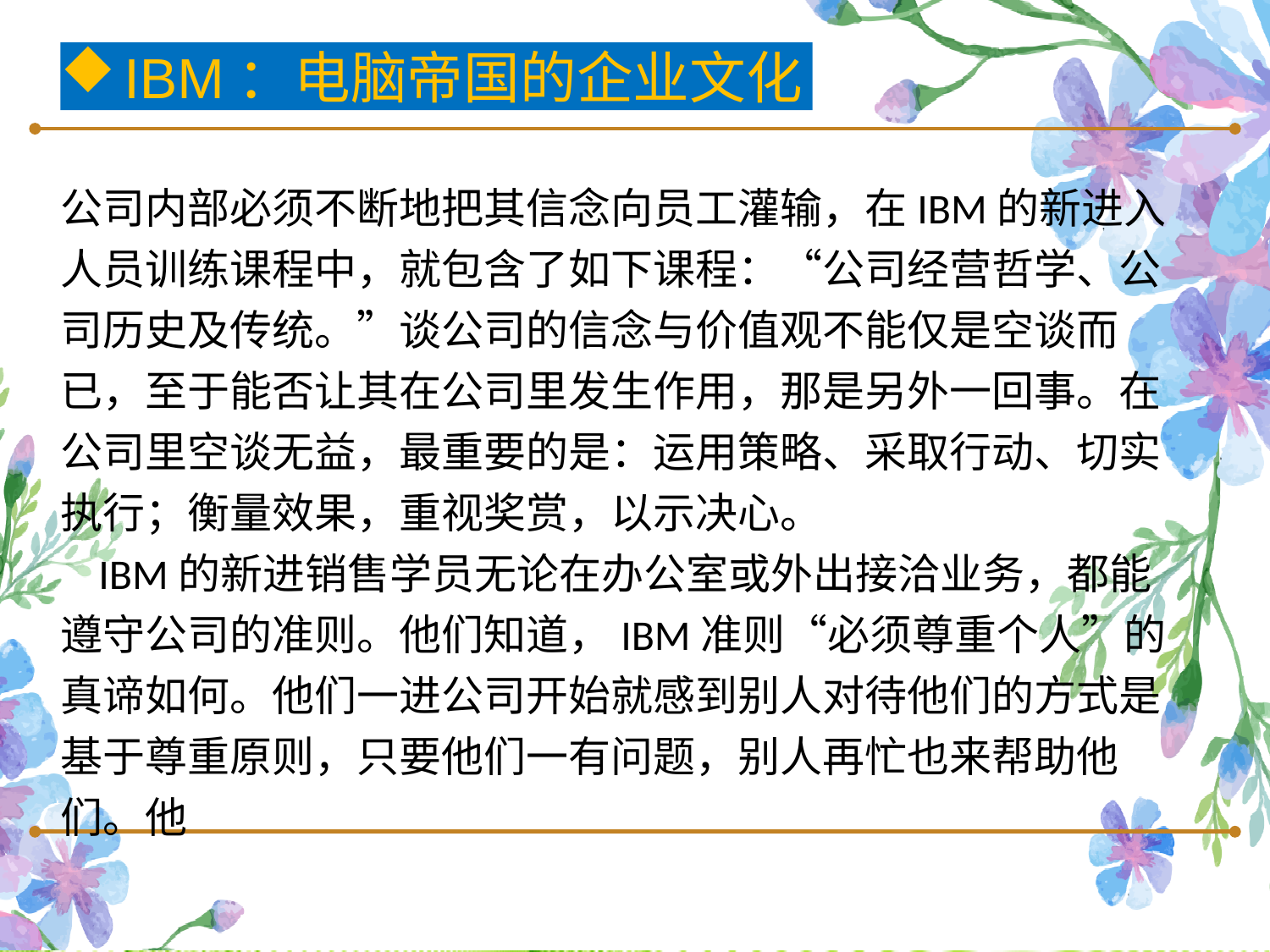

IBM：电脑帝国的企业文化

公司内部必须不断地把其信念向员工灌输，在IBM的新进入人员训练课程中，就包含了如下课程：“公司经营哲学、公司历史及传统。”谈公司的信念与价值观不能仅是空谈而已，至于能否让其在公司里发生作用，那是另外一回事。在公司里空谈无益，最重要的是：运用策略、采取行动、切实执行；衡量效果，重视奖赏，以示决心。
    IBM的新进销售学员无论在办公室或外出接洽业务，都能遵守公司的准则。他们知道，IBM准则“必须尊重个人”的真谛如何。他们一进公司开始就感到别人对待他们的方式是基于尊重原则，只要他们一有问题，别人再忙也来帮助他们。他